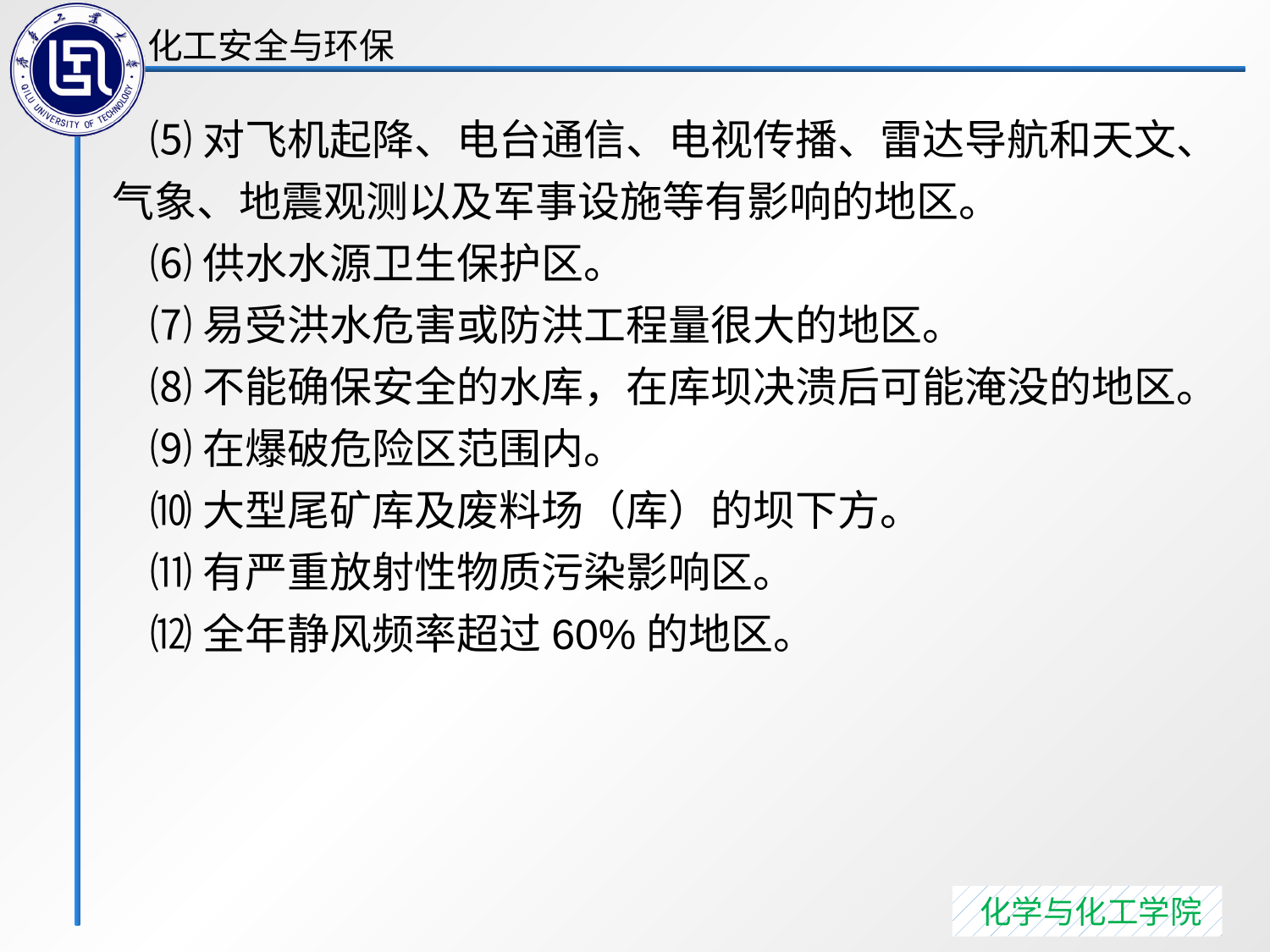

⑸对飞机起降、电台通信、电视传播、雷达导航和天文、气象、地震观测以及军事设施等有影响的地区。
    ⑹供水水源卫生保护区。
    ⑺易受洪水危害或防洪工程量很大的地区。
    ⑻不能确保安全的水库，在库坝决溃后可能淹没的地区。
    ⑼在爆破危险区范围内。
    ⑽大型尾矿库及废料场（库）的坝下方。
    ⑾有严重放射性物质污染影响区。
    ⑿全年静风频率超过60%的地区。